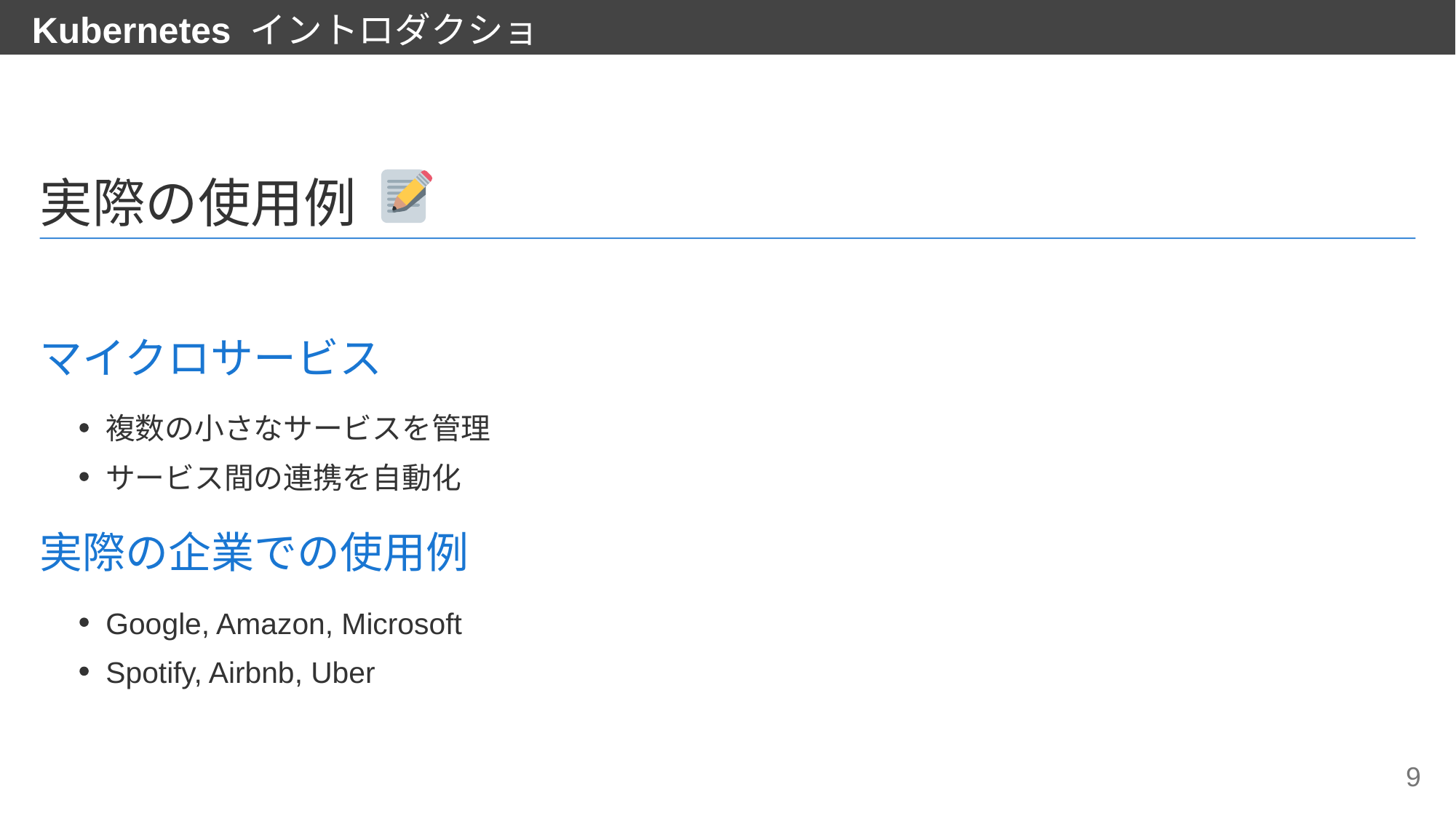

Kubernetes イントロダクション

実際の使⽤例

マイクロサービス
複数の⼩さなサービスを管理

サービス間の連携を⾃動化

実際の企業での使⽤例
Google, Amazon, Microsoft

Spotify, Airbnb, Uber

9